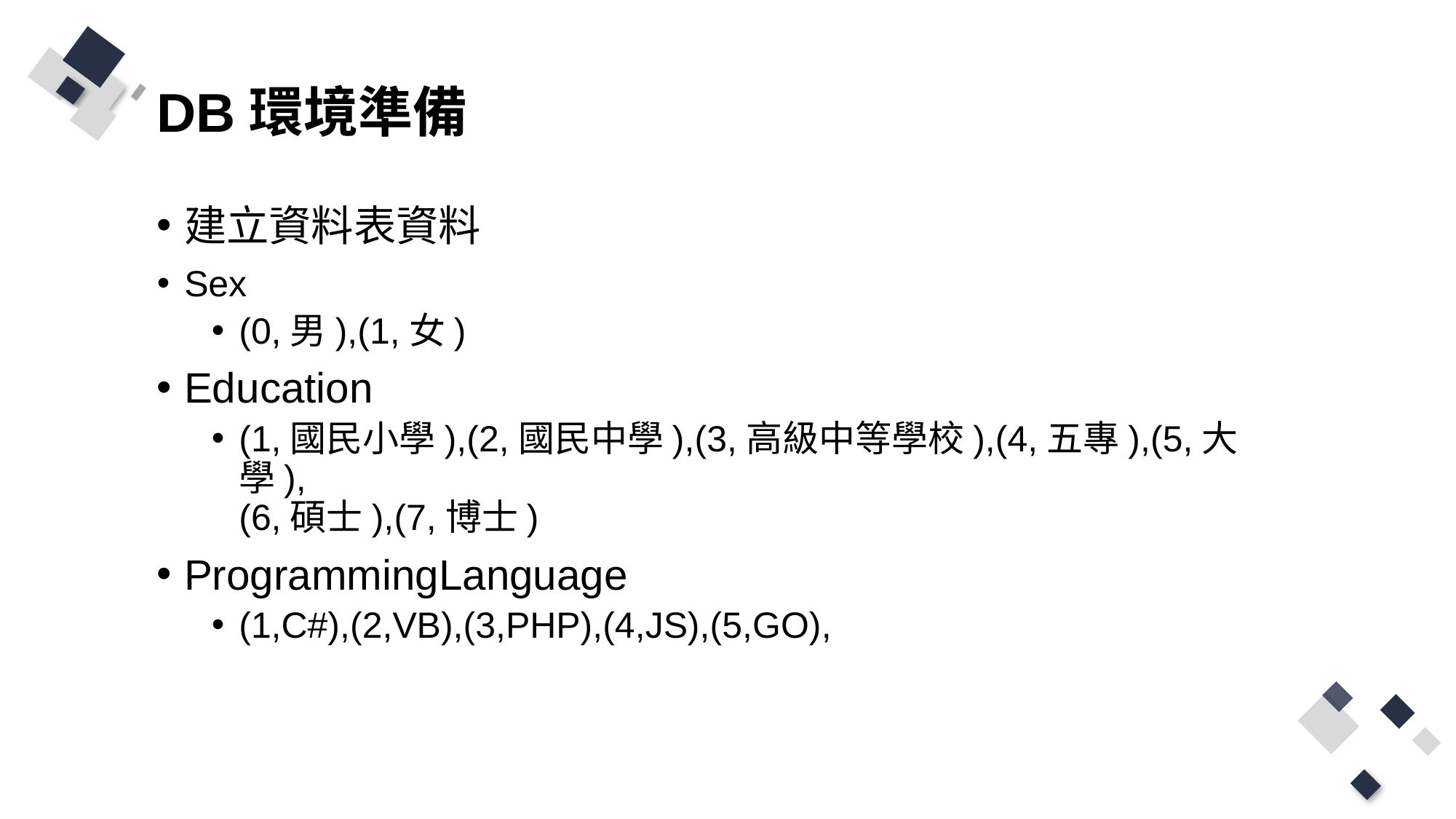

# DB環境準備
建立資料表資料
Sex
(0,男),(1,女)
Education
(1,國民小學),(2,國民中學),(3,高級中等學校),(4,五專),(5,大學),
(6,碩士),(7,博士)
ProgrammingLanguage
(1,C#),(2,VB),(3,PHP),(4,JS),(5,GO),